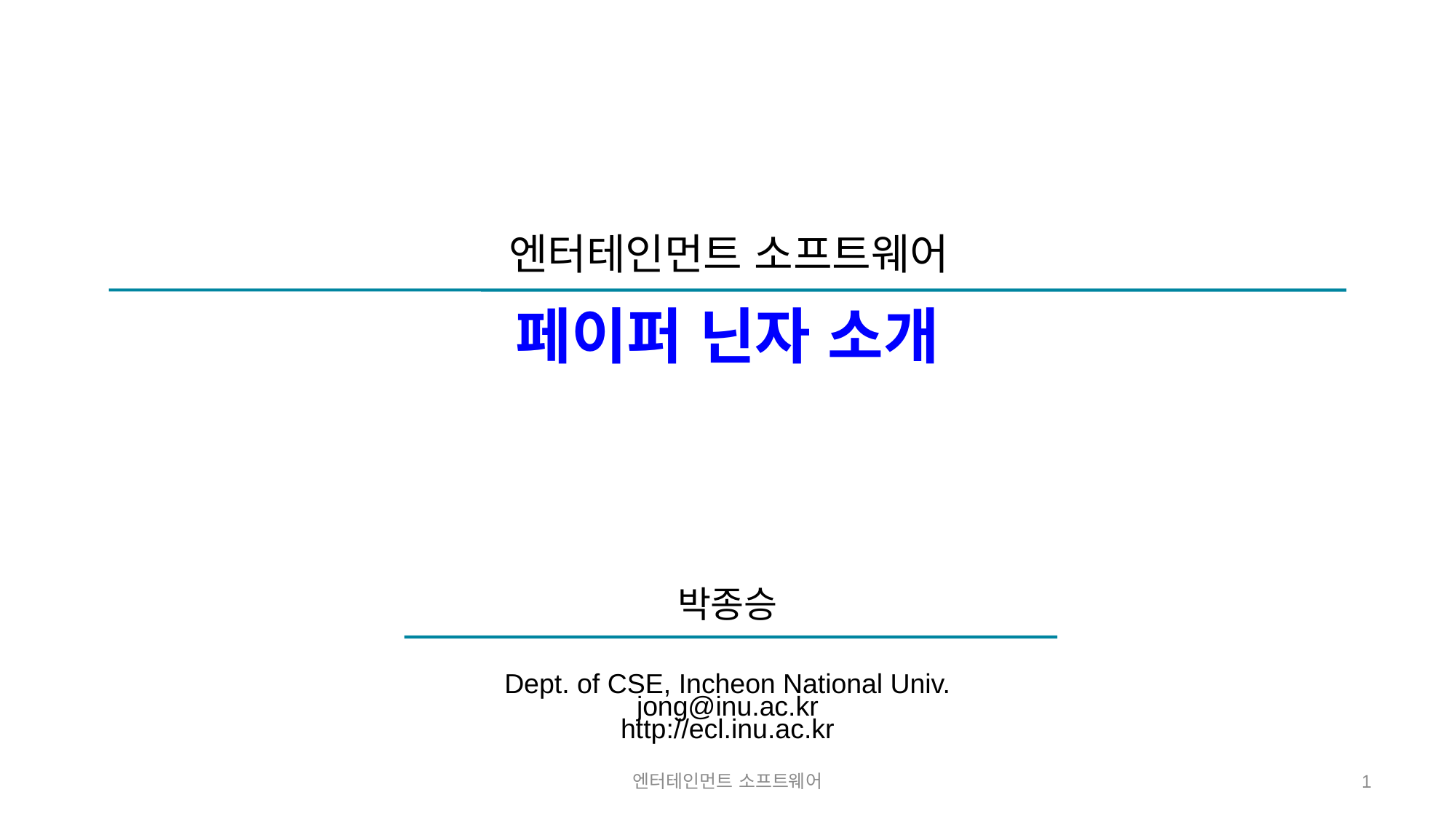

# 페이퍼 닌자 소개

엔터테인먼트 소프트웨어
1